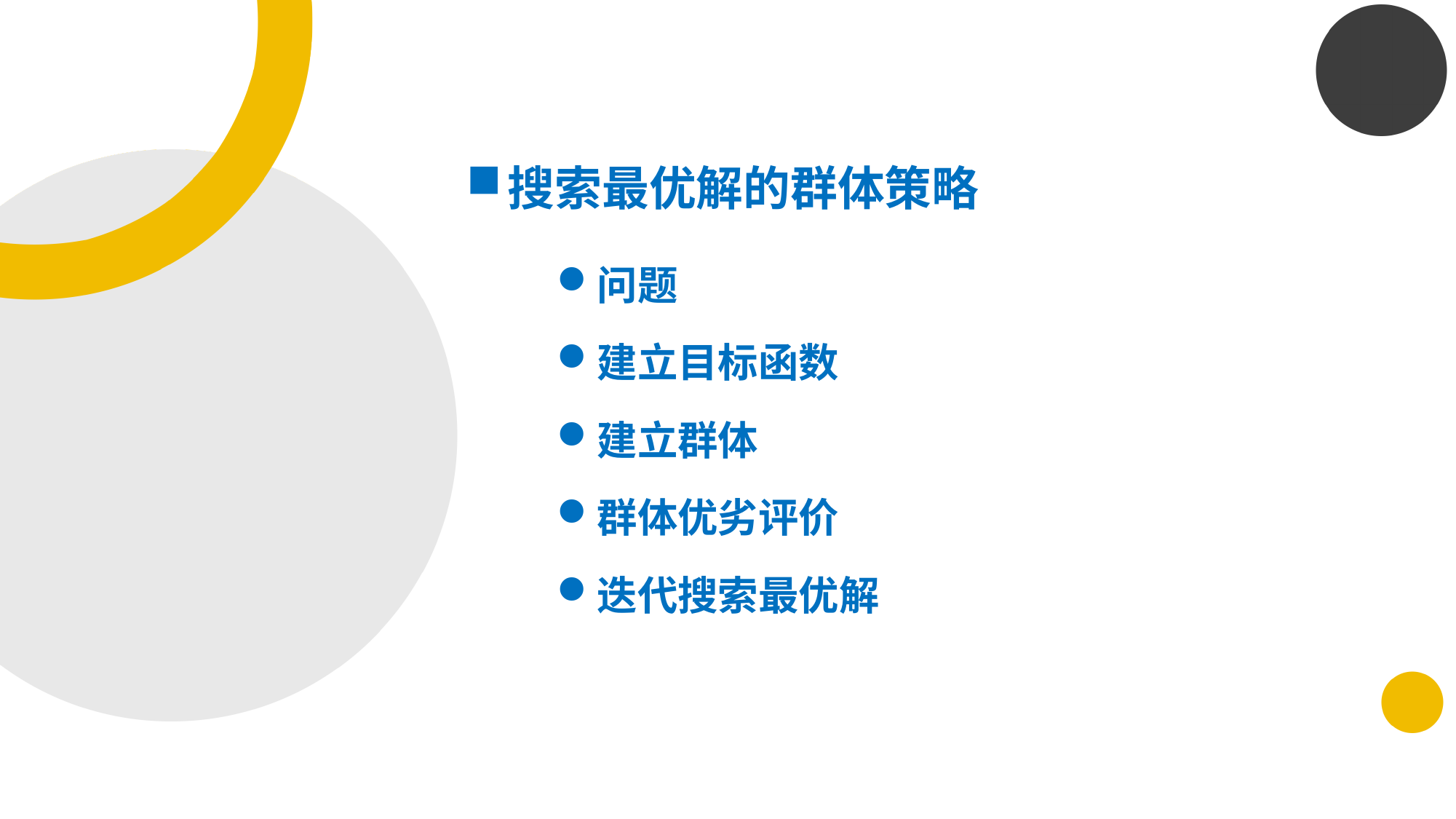

搜索最优解的群体策略
问题
建立目标函数
建立群体
群体优劣评价
迭代搜索最优解